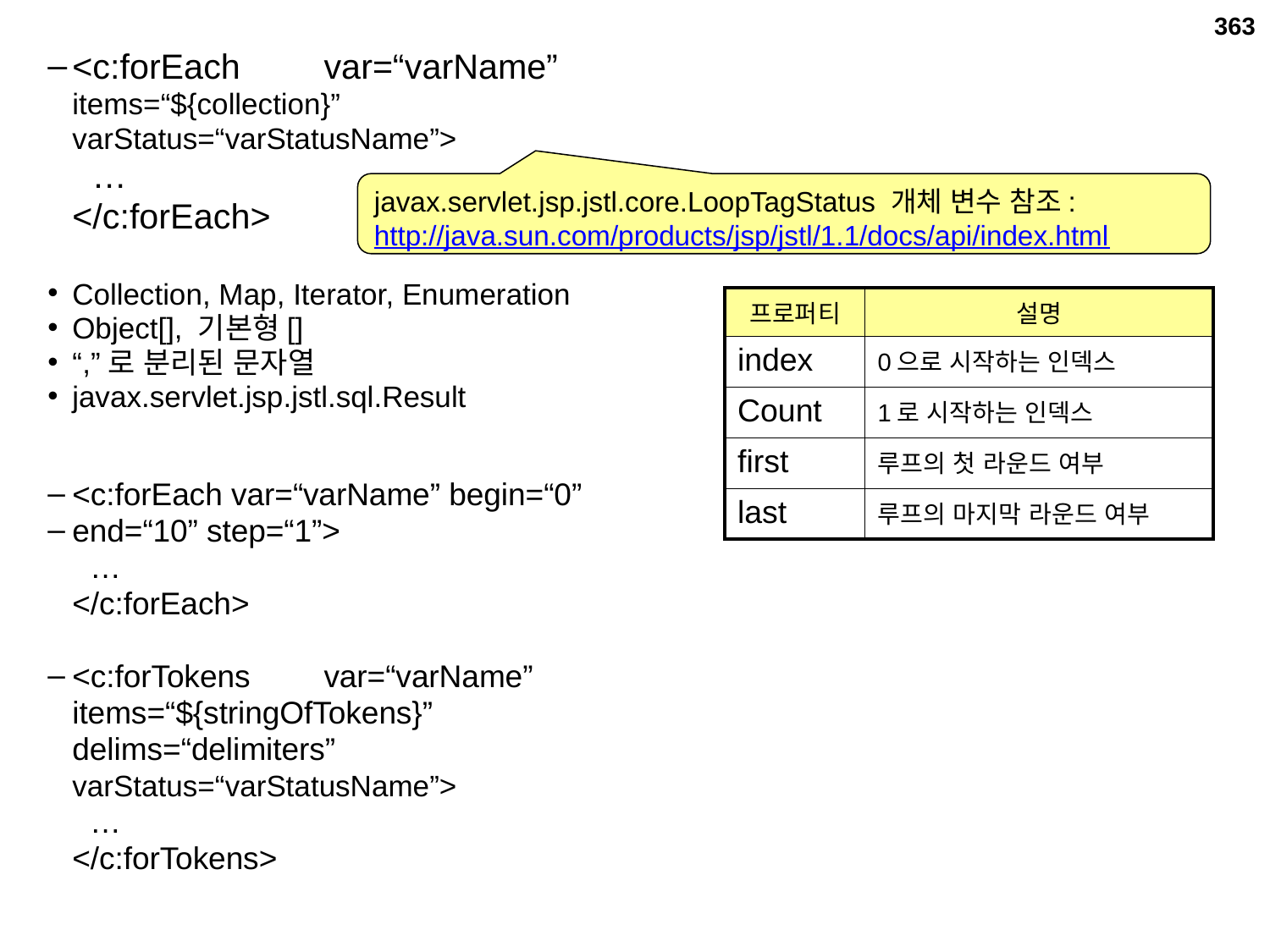

363
<c:forEach 	var=“varName”
			items=“${collection}”
			varStatus=“varStatusName”>
		  …
	</c:forEach>

Collection, Map, Iterator, Enumeration
Object[], 기본형[]
“,”로 분리된 문자열
javax.servlet.jsp.jstl.sql.Result

<c:forEach var=“varName” begin=“0”
end=“10” step=“1”>
		  …
	</c:forEach>

<c:forTokens 	var=“varName”
			items=“${stringOfTokens}”
			delims=“delimiters”
			varStatus=“varStatusName”>
		  …
	</c:forTokens>
javax.servlet.jsp.jstl.core.LoopTagStatus 개체 변수 참조: http://java.sun.com/products/jsp/jstl/1.1/docs/api/index.html
| 프로퍼티 | 설명 |
| --- | --- |
| index | 0으로 시작하는 인덱스 |
| Count | 1로 시작하는 인덱스 |
| first | 루프의 첫 라운드 여부 |
| last | 루프의 마지막 라운드 여부 |